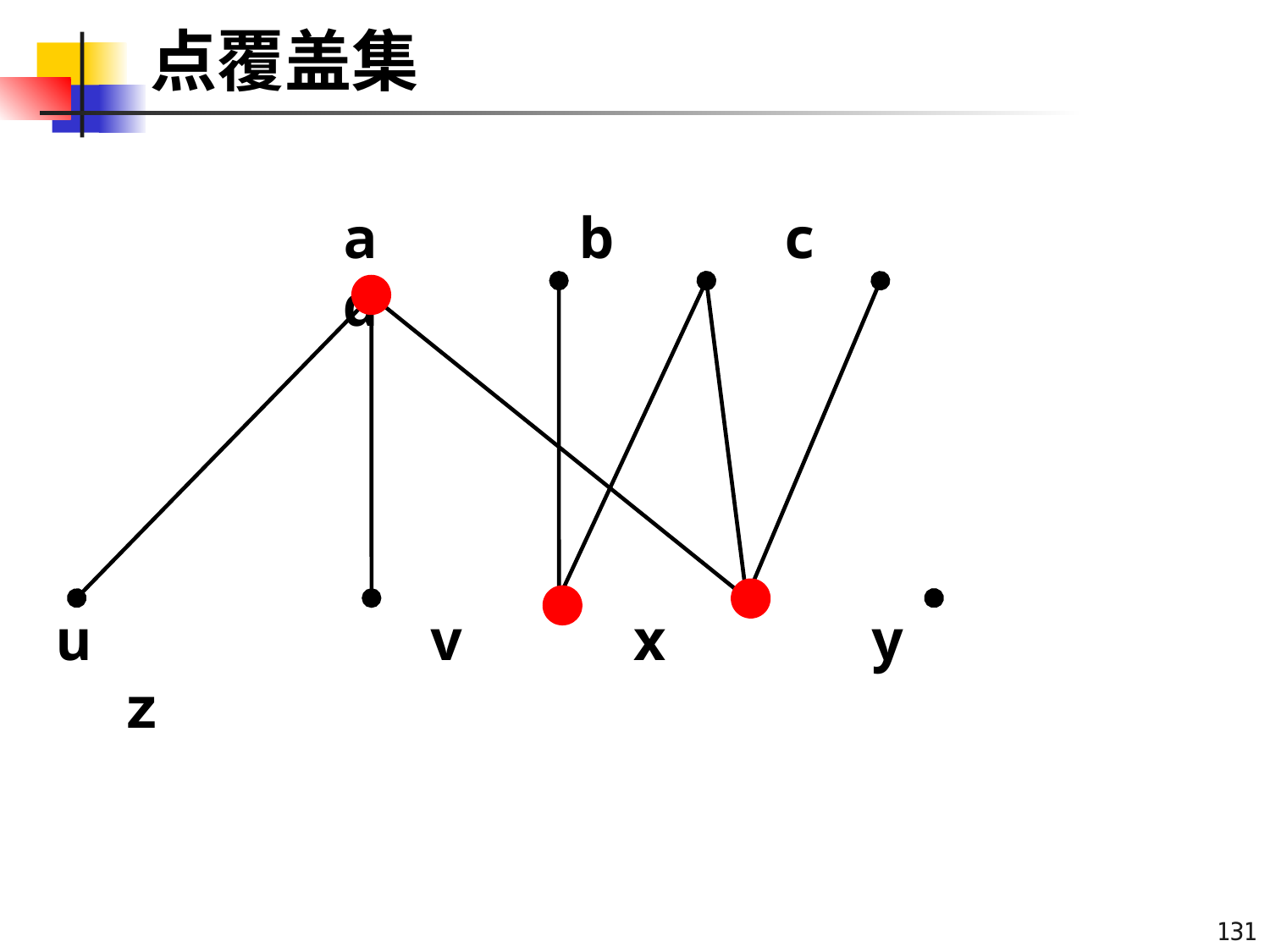

# 点覆盖集
a      b     c    d

u          v     x      y      z

131